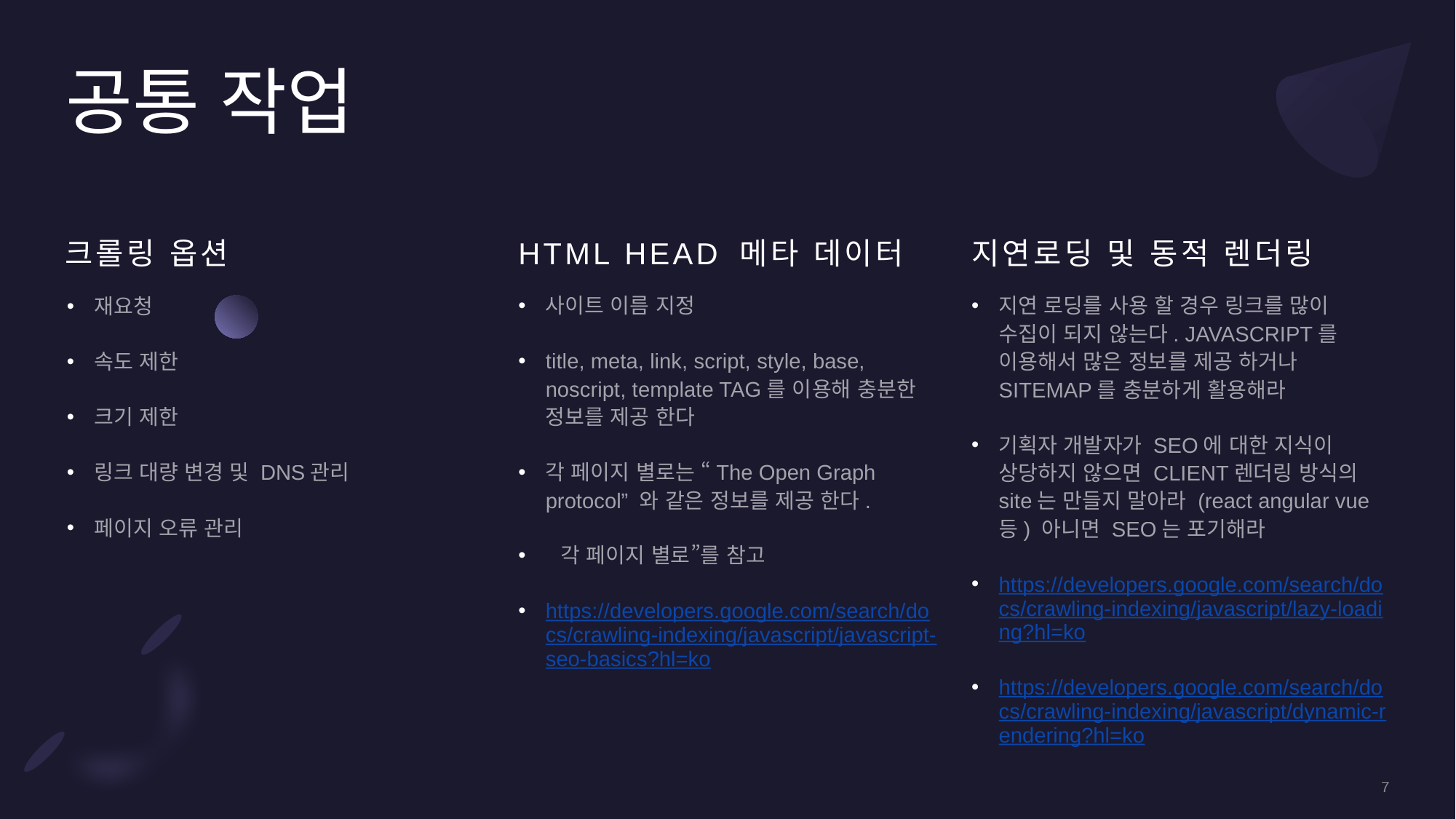

# 공통 작업
크롤링 옵션
HTML head 메타 데이터
지연로딩 및 동적 렌더링
사이트 이름 지정
title, meta, link, script, style, base, noscript, template TAG를 이용해 충분한 정보를 제공 한다
각 페이지 별로는 “The Open Graph protocol” 와 같은 정보를 제공 한다.
“각 페이지 별로”를 참고
https://developers.google.com/search/docs/crawling-indexing/javascript/javascript-seo-basics?hl=ko
지연 로딩를 사용 할 경우 링크를 많이 수집이 되지 않는다. JAVASCRIPT를 이용해서 많은 정보를 제공 하거나 SITEMAP를 충분하게 활용해라
기획자 개발자가 SEO에 대한 지식이 상당하지 않으면 CLIENT렌더링 방식의 site는 만들지 말아라 (react angular vue 등) 아니면 SEO는 포기해라
https://developers.google.com/search/docs/crawling-indexing/javascript/lazy-loading?hl=ko
https://developers.google.com/search/docs/crawling-indexing/javascript/dynamic-rendering?hl=ko

재요청
속도 제한
크기 제한
링크 대량 변경 및 DNS관리
페이지 오류 관리

7